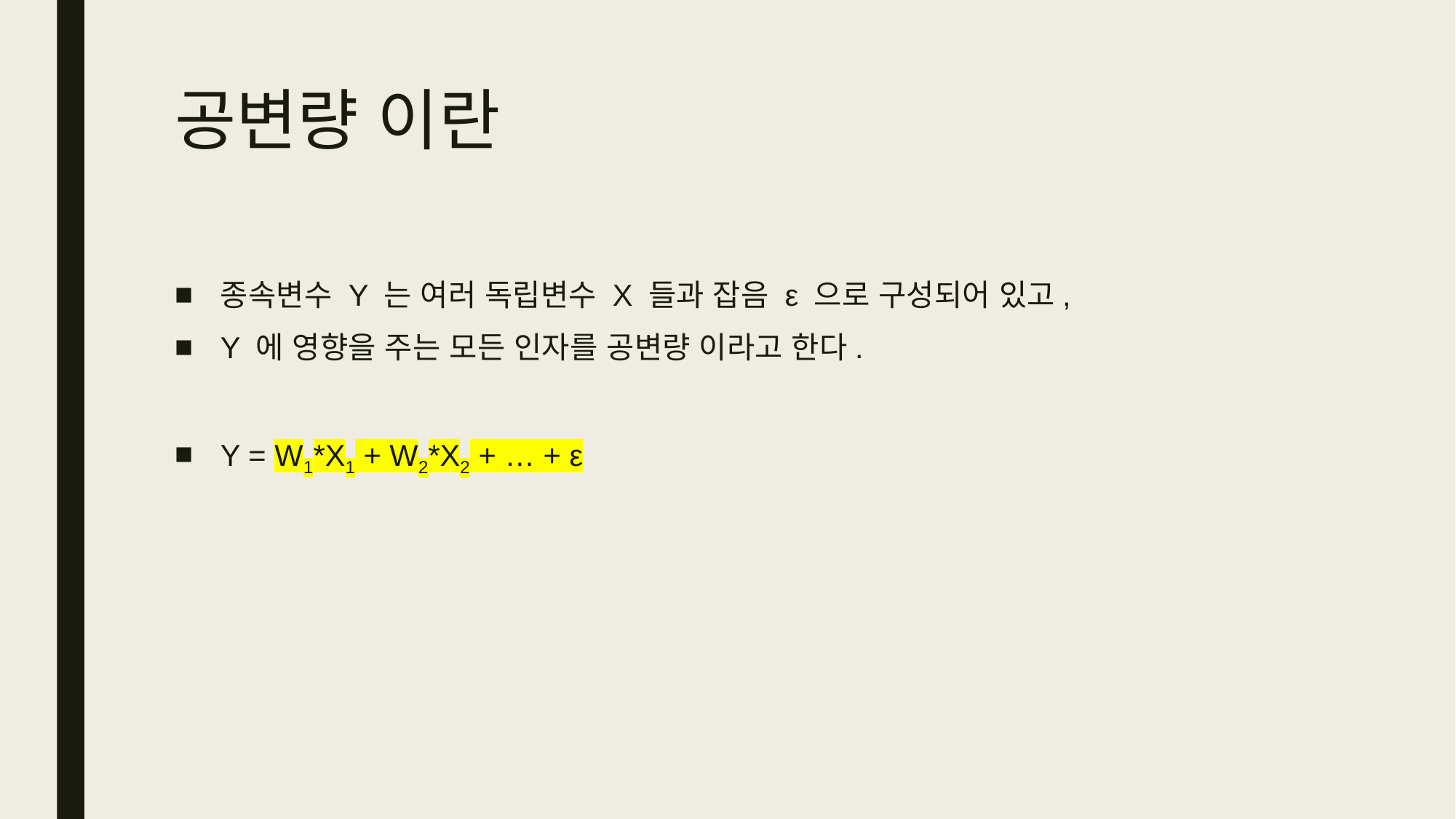

# 공변량 이란
종속변수 Y 는 여러 독립변수 X 들과 잡음 ε 으로 구성되어 있고,
Y 에 영향을 주는 모든 인자를 공변량 이라고 한다.

Y = W1*X1 + W2*X2 + … + ε